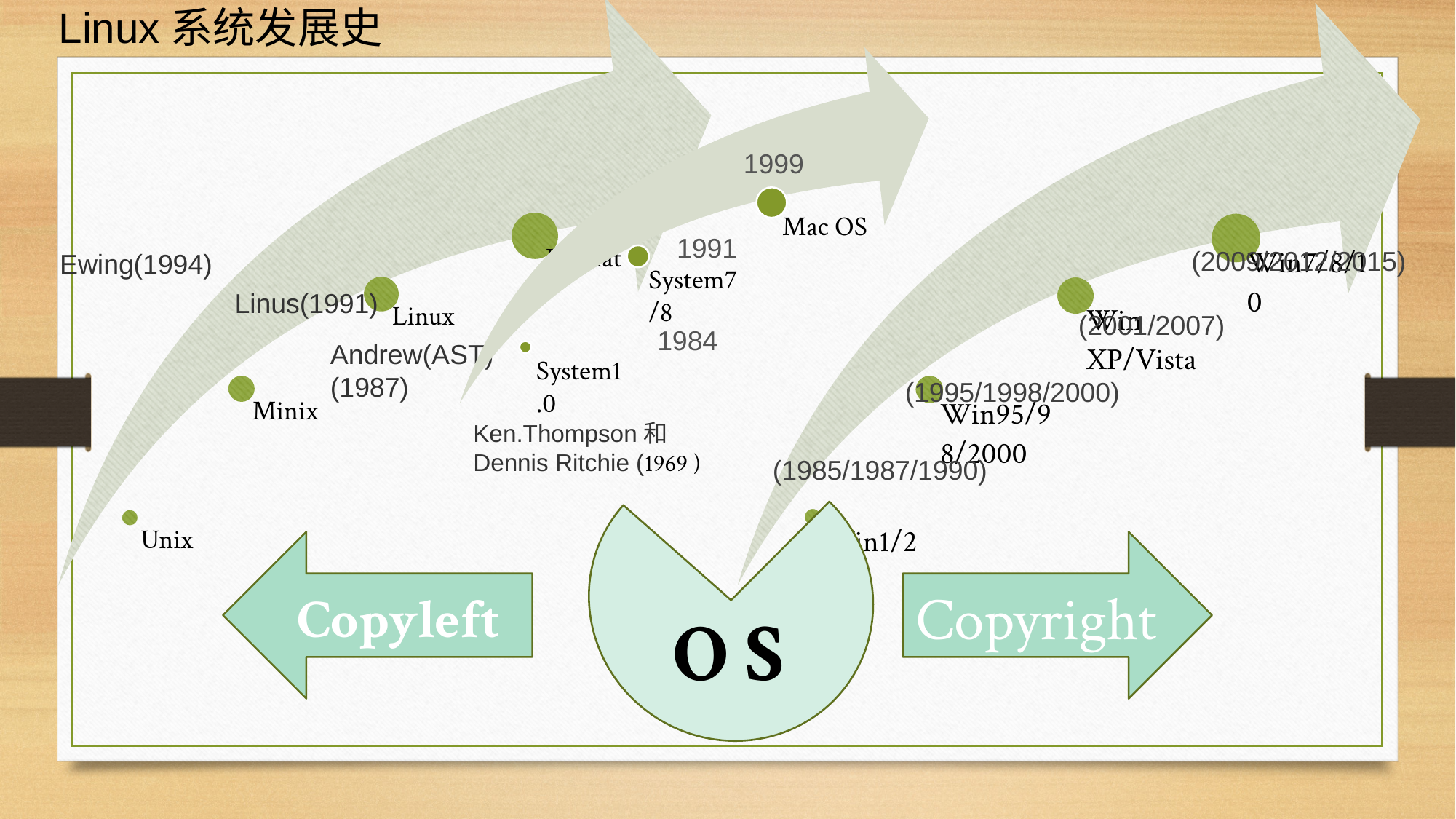

Linux系统发展史
Unix
Minix
Linux
Redhat
Win1/2/3
Win95/98/2000
System1.0
System7/8
Mac OS
1999
1991
(2009/2012/2015)
Ewing(1994)
Linus(1991)
(2001/2007)
1984
Andrew(AST)
(1987)
(1995/1998/2000)
Ken.Thompson和Dennis Ritchie (1969 )
(1985/1987/1990)

Copyleft
Copyright
O S